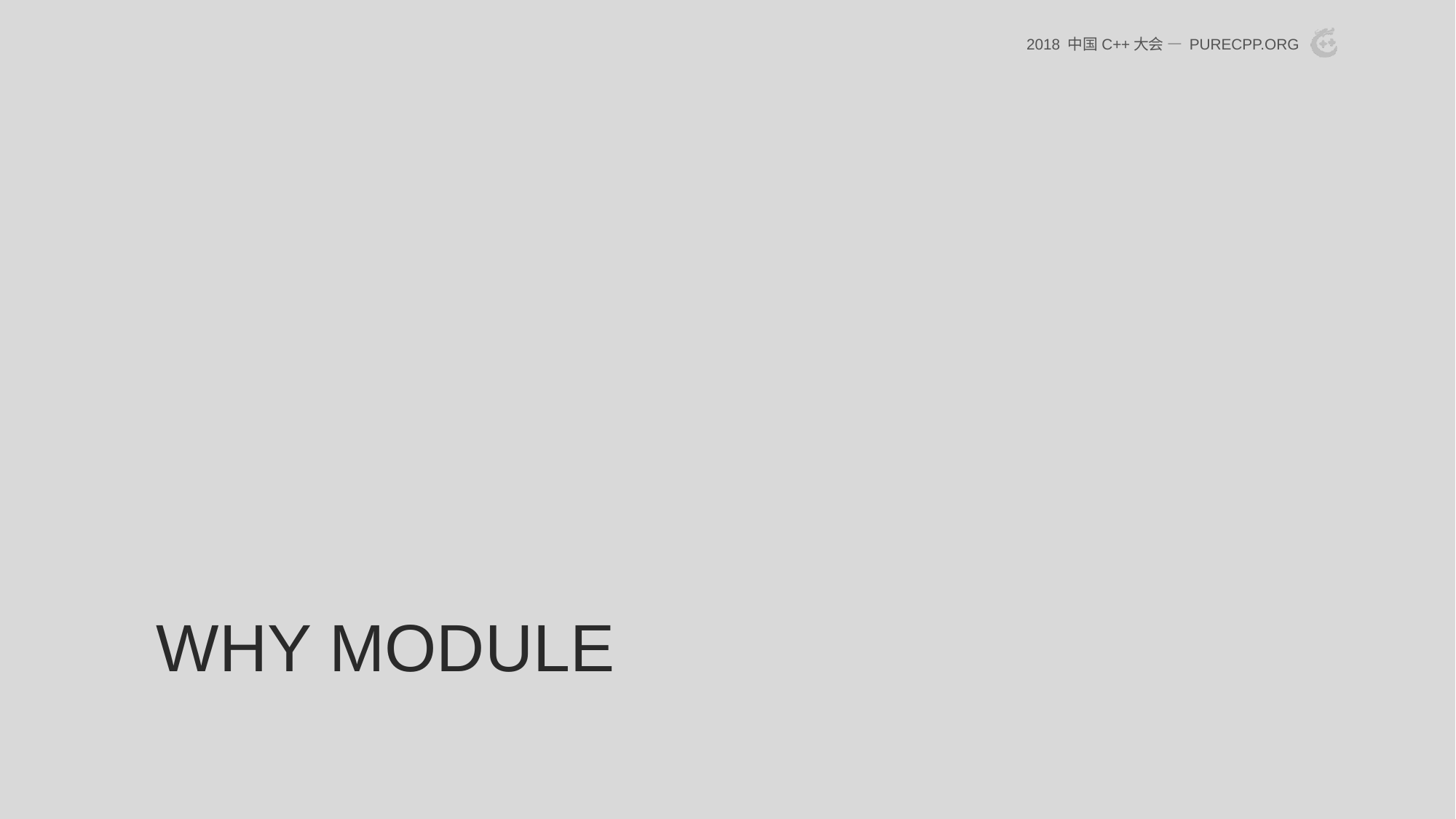

2018 中国C++大会 — purecpp.org
# Why Module